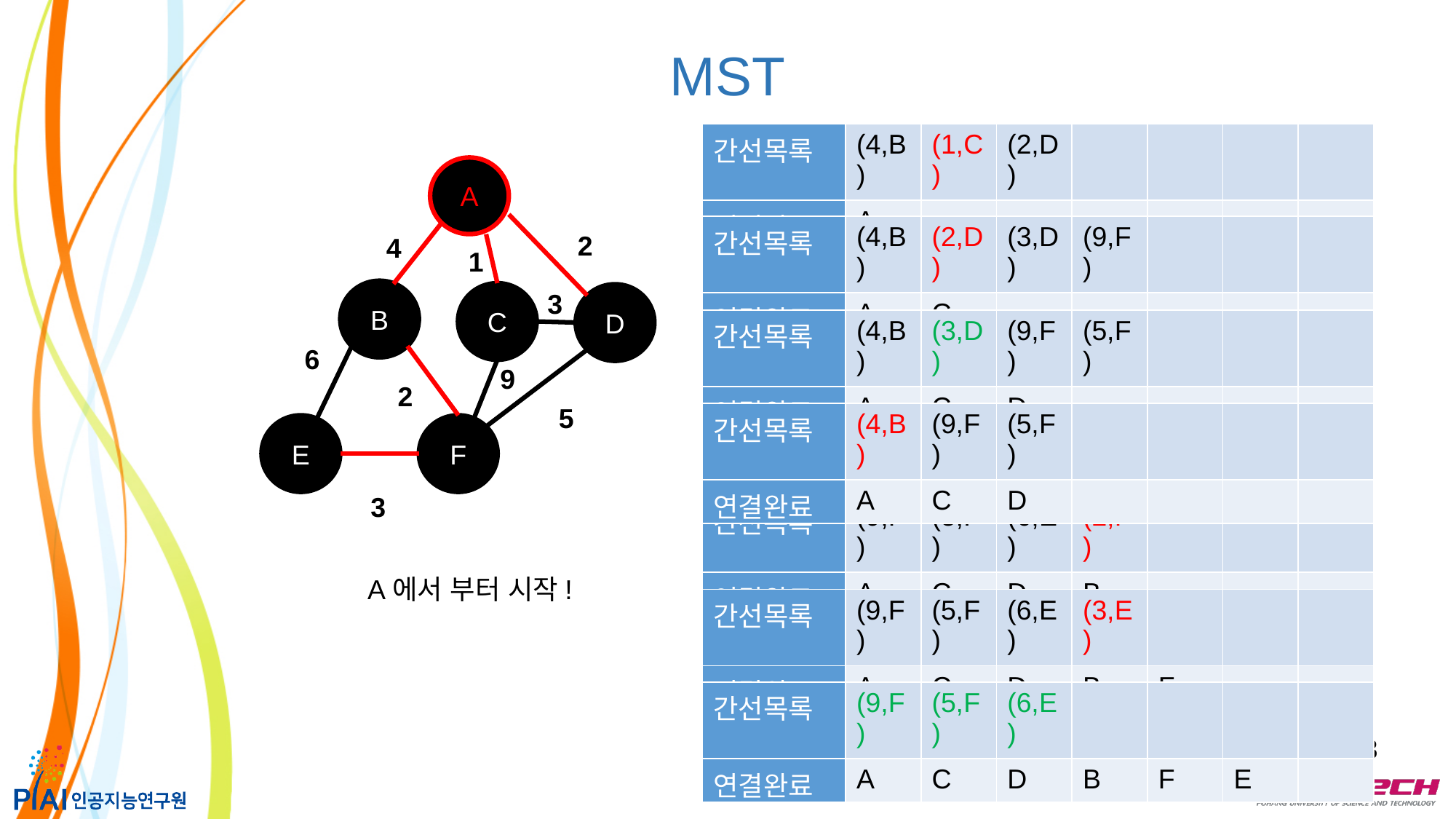

MST
| 간선목록 | (4,B) | (1,C) | (2,D) |  |  |  |  |
| --- | --- | --- | --- | --- | --- | --- | --- |
| 연결완료 | A |  |  |  |  |  |  |
A
| 간선목록 | (4,B) | (2,D) | (3,D) | (9,F) |  |  |  |
| --- | --- | --- | --- | --- | --- | --- | --- |
| 연결완료 | A | C |  |  |  |  |  |
2
4
1
B
3
C
D
| 간선목록 | (4,B) | (3,D) | (9,F) | (5,F) |  |  |  |
| --- | --- | --- | --- | --- | --- | --- | --- |
| 연결완료 | A | C | D |  |  |  |  |
6
9
2
5
| 간선목록 | (4,B) | (9,F) | (5,F) |  |  |  |  |
| --- | --- | --- | --- | --- | --- | --- | --- |
| 연결완료 | A | C | D |  |  |  |  |
E
F
3
| 간선목록 | (9,F) | (5,F) | (6,E) | (2,F) |  |  |  |
| --- | --- | --- | --- | --- | --- | --- | --- |
| 연결완료 | A | C | D | B |  |  |  |
A에서 부터 시작!
| 간선목록 | (9,F) | (5,F) | (6,E) | (3,E) |  |  |  |
| --- | --- | --- | --- | --- | --- | --- | --- |
| 연결완료 | A | C | D | B | F |  |  |
| 간선목록 | (9,F) | (5,F) | (6,E) |  |  |  |  |
| --- | --- | --- | --- | --- | --- | --- | --- |
| 연결완료 | A | C | D | B | F | E |  |